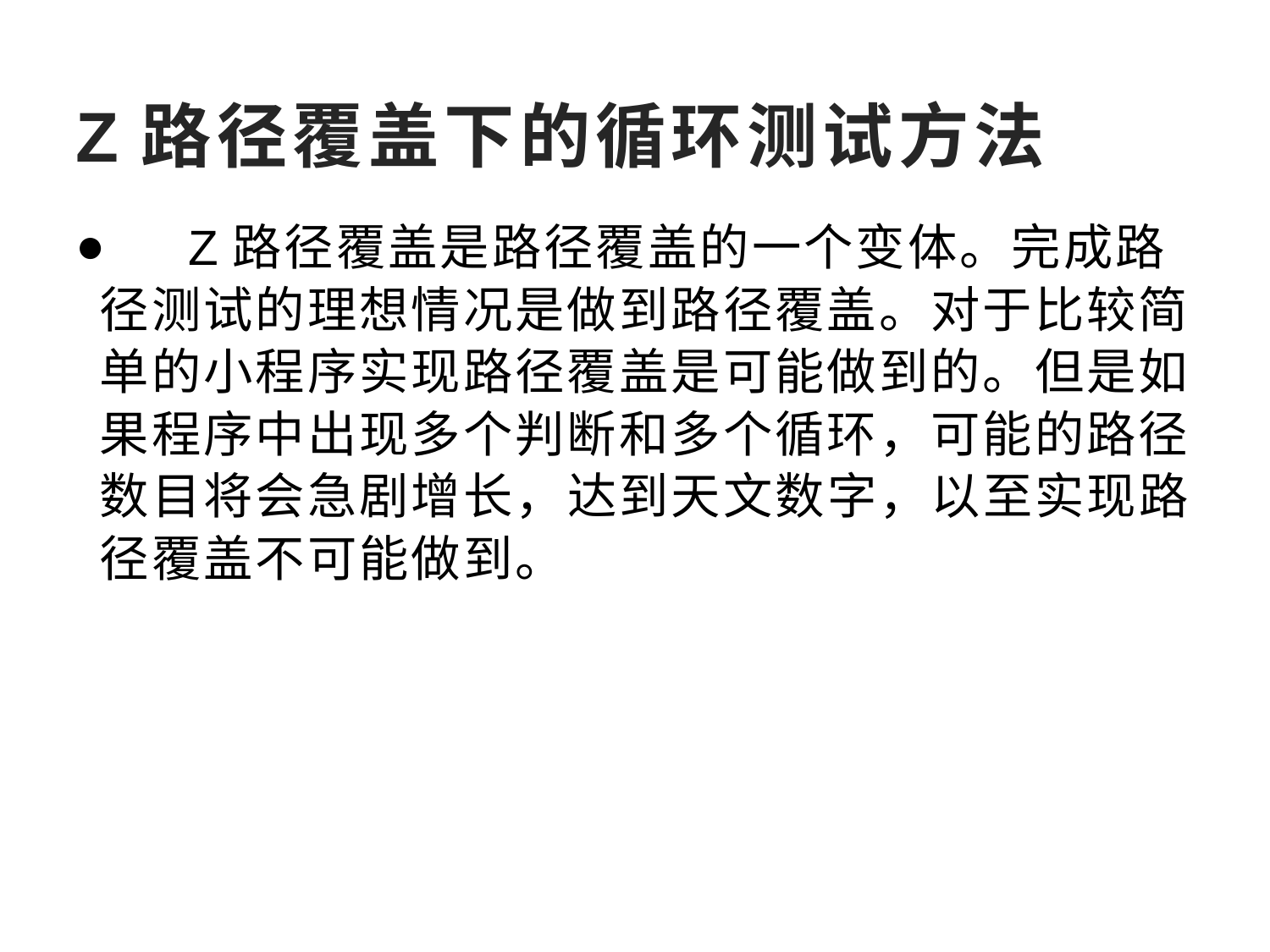

# Z路径覆盖下的循环测试方法
     Z路径覆盖是路径覆盖的一个变体。完成路径测试的理想情况是做到路径覆盖。对于比较简单的小程序实现路径覆盖是可能做到的。但是如果程序中出现多个判断和多个循环，可能的路径数目将会急剧增长，达到天文数字，以至实现路径覆盖不可能做到。